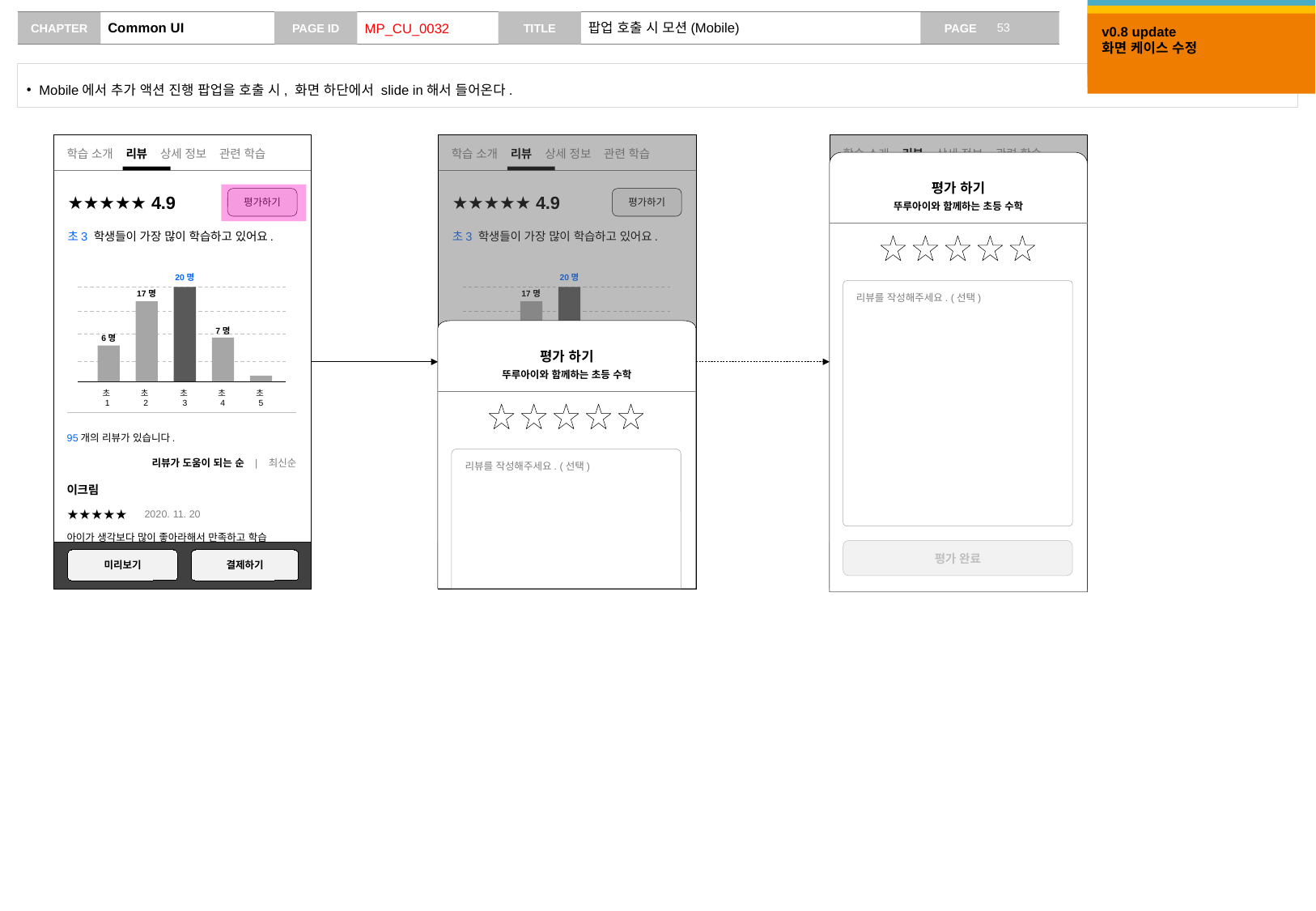

v0.3 update
모션 정의 추가
v0.4 update
버튼 레이블 변경
v0.8 update
화면 케이스 수정

# Common UI
MP_CU_0032
팝업 호출 시 모션(Mobile)
Mobile에서 추가 액션 진행 팝업을 호출 시, 화면 하단에서 slide in해서 들어온다.

학습 소개    리뷰    상세 정보    관련 학습

평가하기
★★★★★ 4.9
초3 학생들이 가장 많이 학습하고 있어요.
20명

17명

7명
6명

초1
초2
초3
초4
초5
95개의 리뷰가 있습니다.
리뷰가 도움이 되는 순   |   최신순
이크림
★★★★★
2020. 11. 20
아이가 생각보다 많이 좋아라해서 만족하고 학습 시키고 있습니다. 컨텐츠도 많아서 컨텐츠 일일히 살 돈도 아낄 수 있어서 좋구요! 평소에 공부라곤 정말 싫어하던 아이가 잘 따라하네요. 좋습니다!

미리보기
결제하기

학습 소개    리뷰    상세 정보    관련 학습

평가하기
★★★★★ 4.9
초3 학생들이 가장 많이 학습하고 있어요.
20명

17명

7명
6명

초1
초2
초3
초4
초5
95개의 리뷰가 있습니다.
리뷰가 도움이 되는 순   |   최신순
이크림
★★★★★
2020. 11. 20
아이가 생각보다 많이 좋아라해서 만족하고 학습 시키고 있습니다. 컨텐츠도 많아서 컨텐츠 일일히 살 돈도 아낄 수 있어서 좋구요! 평소에 공부라곤 정말 싫어하던 아이가 잘 따라하네요. 좋습니다!

미리보기
결제하기

학습 소개    리뷰    상세 정보    관련 학습

평가하기
★★★★★ 4.9
초3 학생들이 가장 많이 학습하고 있어요.
20명

17명

7명
6명

초1
초2
초3
초4
초5
95개의 리뷰가 있습니다.
리뷰가 도움이 되는 순   |   최신순
이크림
★★★★★
2020. 11. 20
아이가 생각보다 많이 좋아라해서 만족하고 학습 시키고 있습니다. 컨텐츠도 많아서 컨텐츠 일일히 살 돈도 아낄 수 있어서 좋구요! 평소에 공부라곤 정말 싫어하던 아이가 잘 따라하네요. 좋습니다!

미리보기
결제하기

평가 하기
뚜루아이와 함께하는 초등 수학

리뷰를 작성해주세요. (선택)
평가 완료

평가 하기
뚜루아이와 함께하는 초등 수학

리뷰를 작성해주세요. (선택)